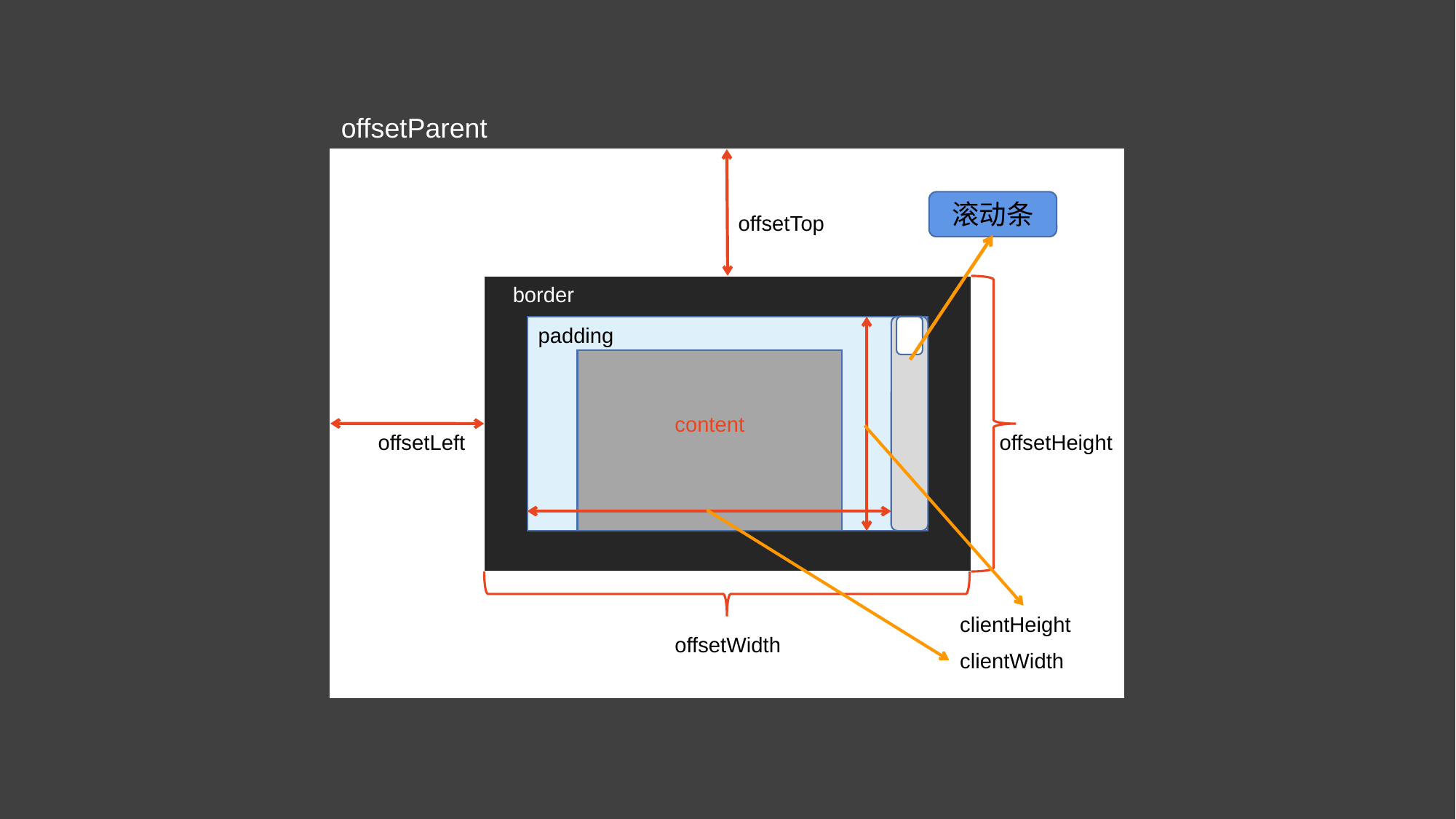

offsetParent

滚动条
offsetTop

border

padding

content
offsetLeft
offsetHeight
clientHeight
offsetWidth
clientWidth